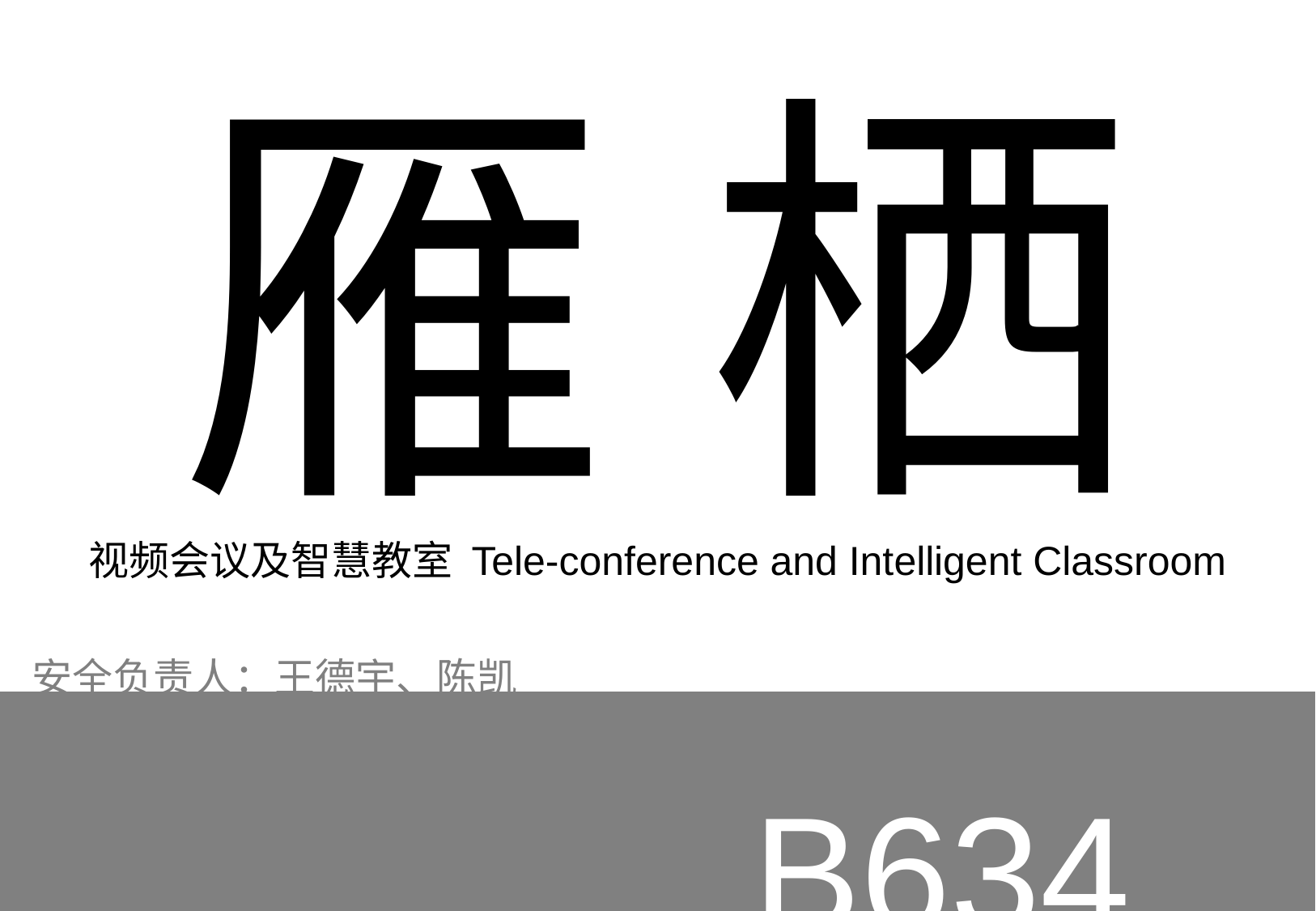

雁 栖
视频会议及智慧教室 Tele-conference and Intelligent Classroom
安全负责人：王德宇、陈凯
B634